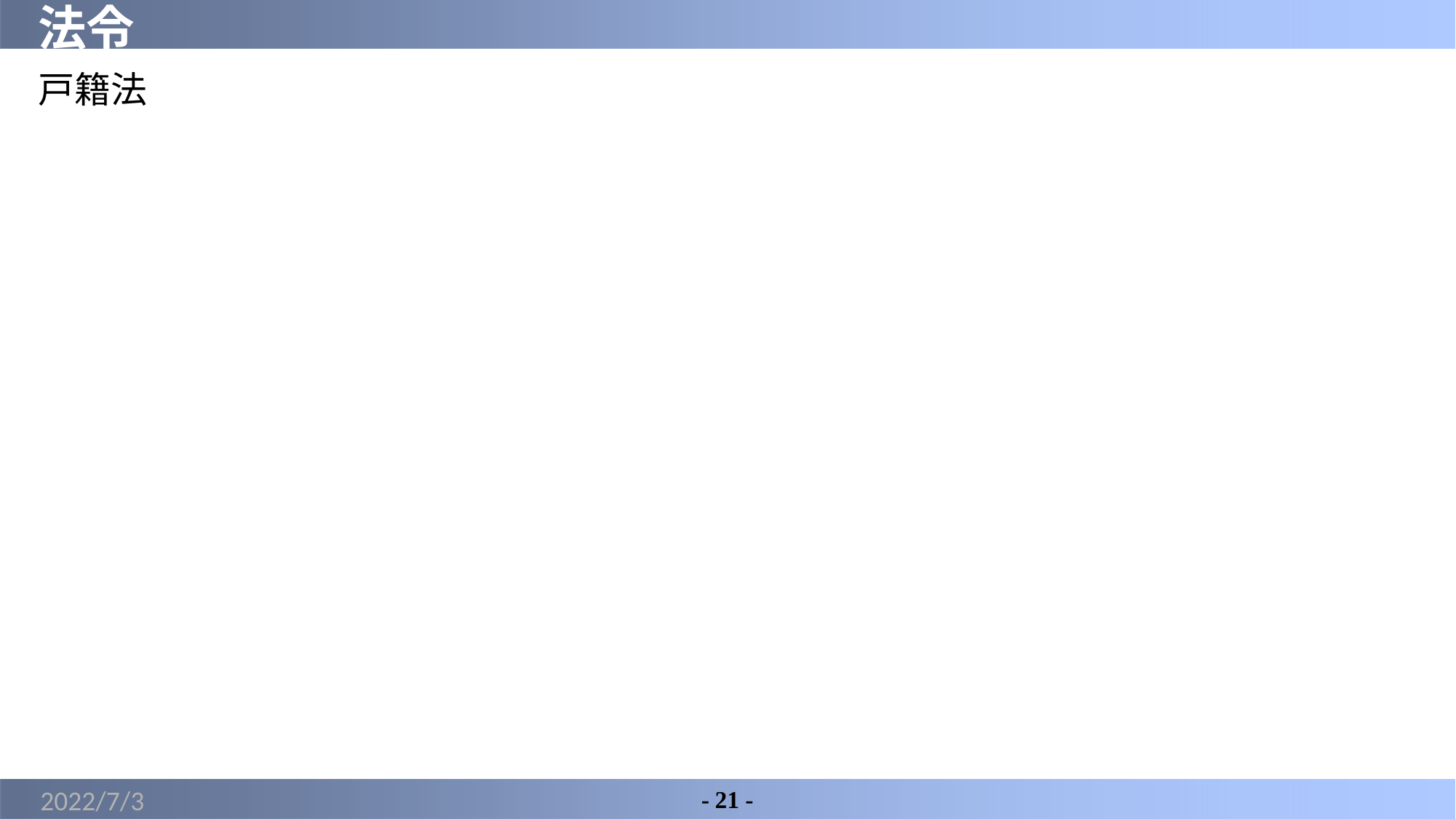

# 法令
戸籍法
2022/7/3
- 21 -